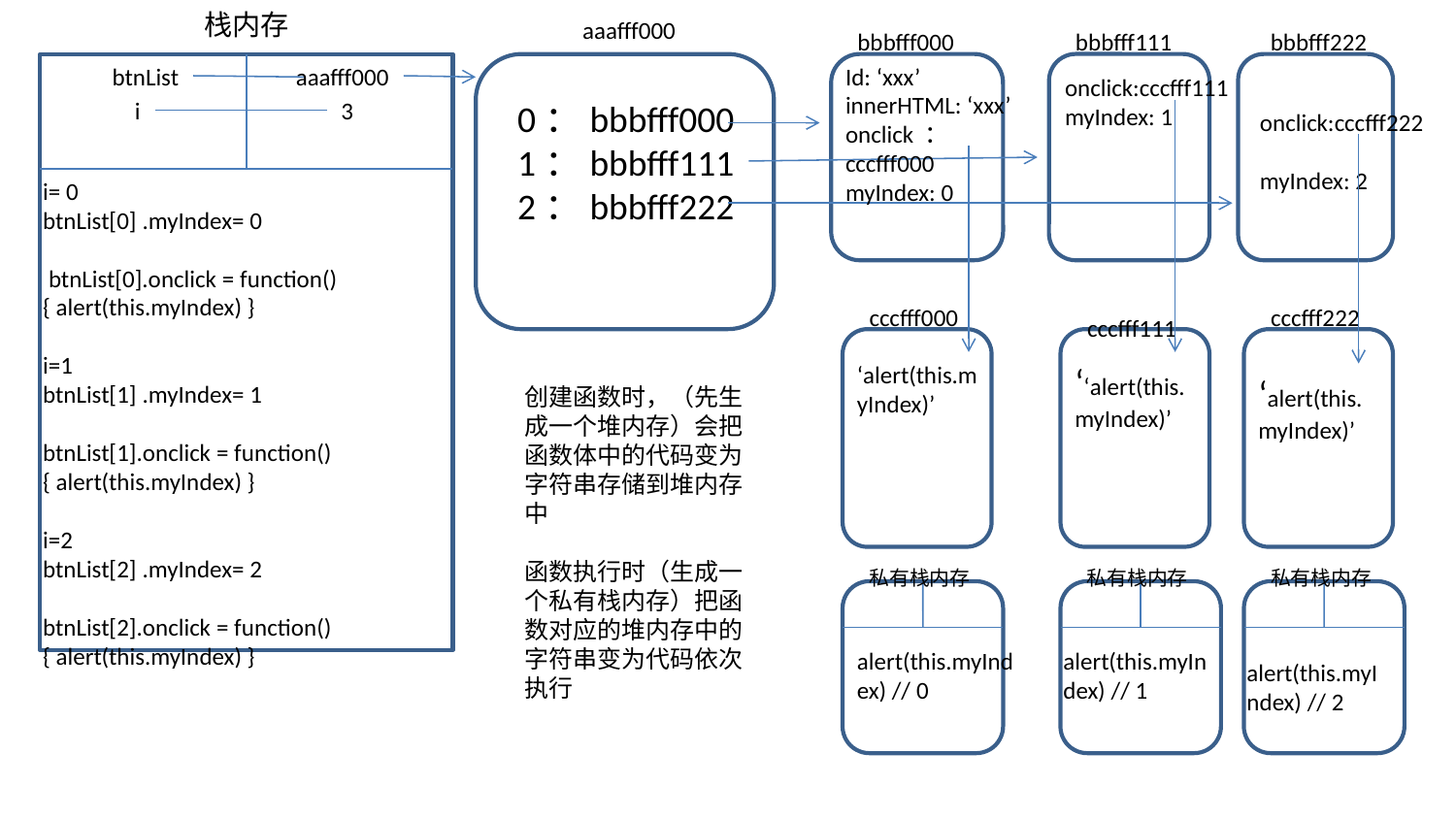

栈内存
aaafff000
bbbfff000
bbbfff111
bbbfff222

btnList
aaafff000

Id: ‘xxx’
innerHTML: ‘xxx’
onclick ：cccfff000
myIndex: 0

onclick:cccfff111
myIndex: 1

i
3
0：bbbfff000
1：bbbfff111
2：bbbfff222
onclick:cccfff222

myIndex: 2

i= 0
btnList[0] .myIndex= 0

 btnList[0].onclick = function(){ alert(this.myIndex) }

i=1
btnList[1] .myIndex= 1

btnList[1].onclick = function(){ alert(this.myIndex) }

i=2
btnList[2] .myIndex= 2

btnList[2].onclick = function(){ alert(this.myIndex) }

cccfff000
cccfff222
cccfff111

‘alert(this.myIndex)’
‘‘alert(this.myIndex)’

‘alert(this.myIndex)’

创建函数时，（先生成一个堆内存）会把函数体中的代码变为字符串存储到堆内存中

函数执行时（生成一个私有栈内存）把函数对应的堆内存中的字符串变为代码依次执行
私有栈内存
私有栈内存
私有栈内存

alert(this.myIndex) // 0
alert(this.myIndex) // 1

alert(this.myIndex) // 2